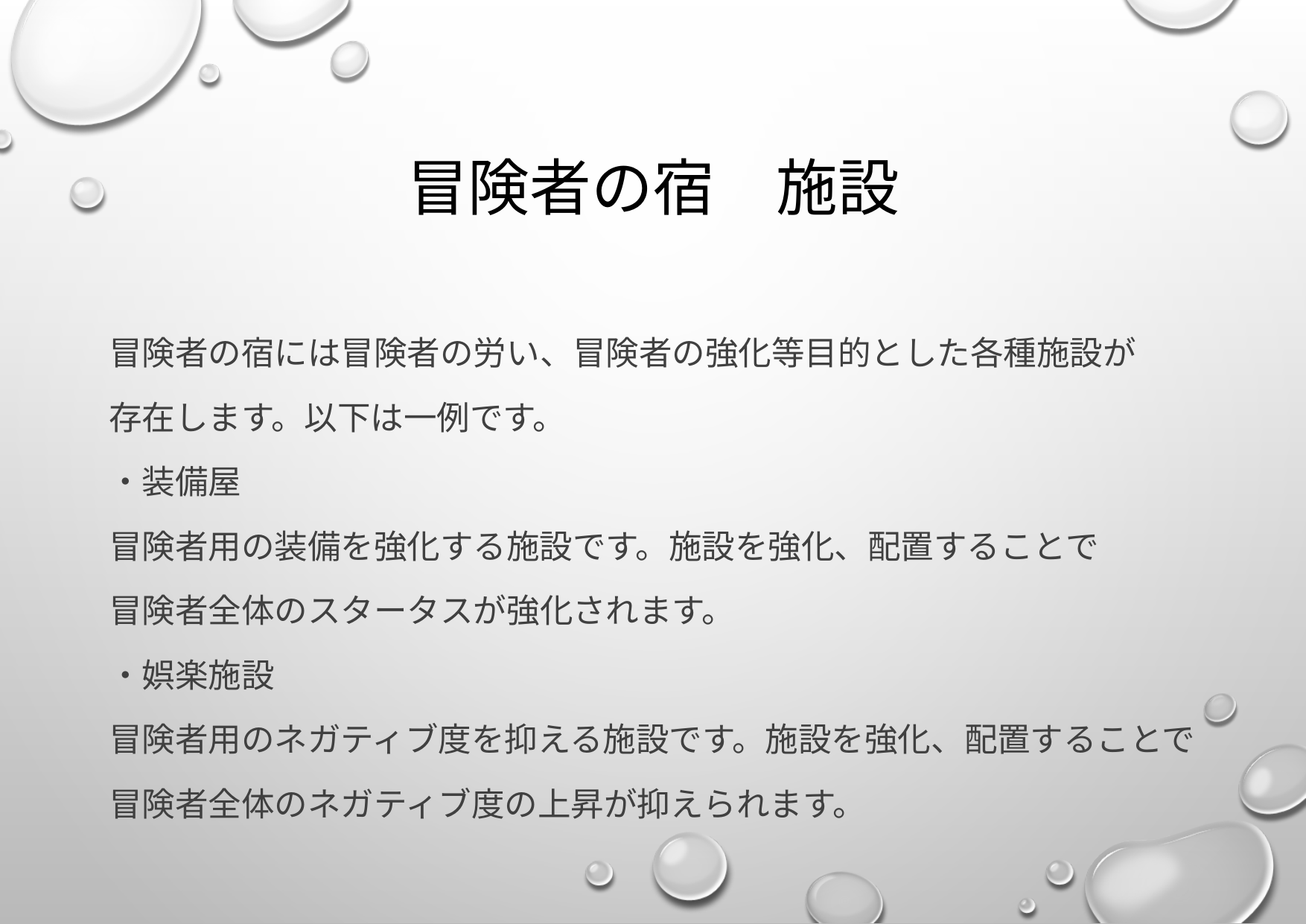

# 冒険者の宿　施設
冒険者の宿には冒険者の労い、冒険者の強化等目的とした各種施設が
存在します。以下は一例です。
・装備屋
冒険者用の装備を強化する施設です。施設を強化、配置することで
冒険者全体のスタータスが強化されます。
・娯楽施設
冒険者用のネガティブ度を抑える施設です。施設を強化、配置することで
冒険者全体のネガティブ度の上昇が抑えられます。